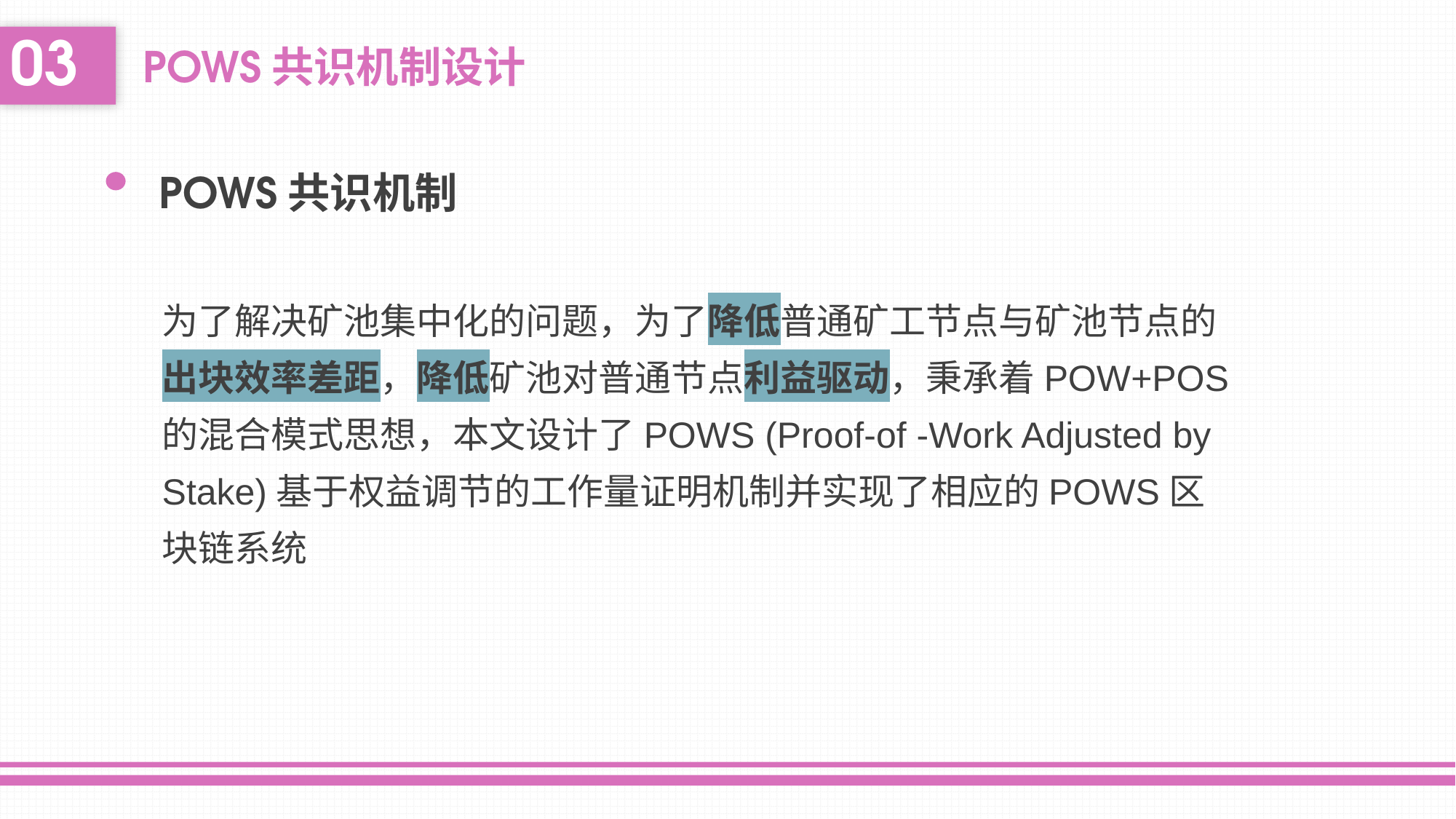

03
POWS共识机制设计
POWS共识机制

为了解决矿池集中化的问题，为了降低普通矿工节点与矿池节点的出块效率差距，降低矿池对普通节点利益驱动，秉承着POW+POS的混合模式思想，本文设计了POWS (Proof-of -Work Adjusted by Stake)基于权益调节的工作量证明机制并实现了相应的POWS区块链系统